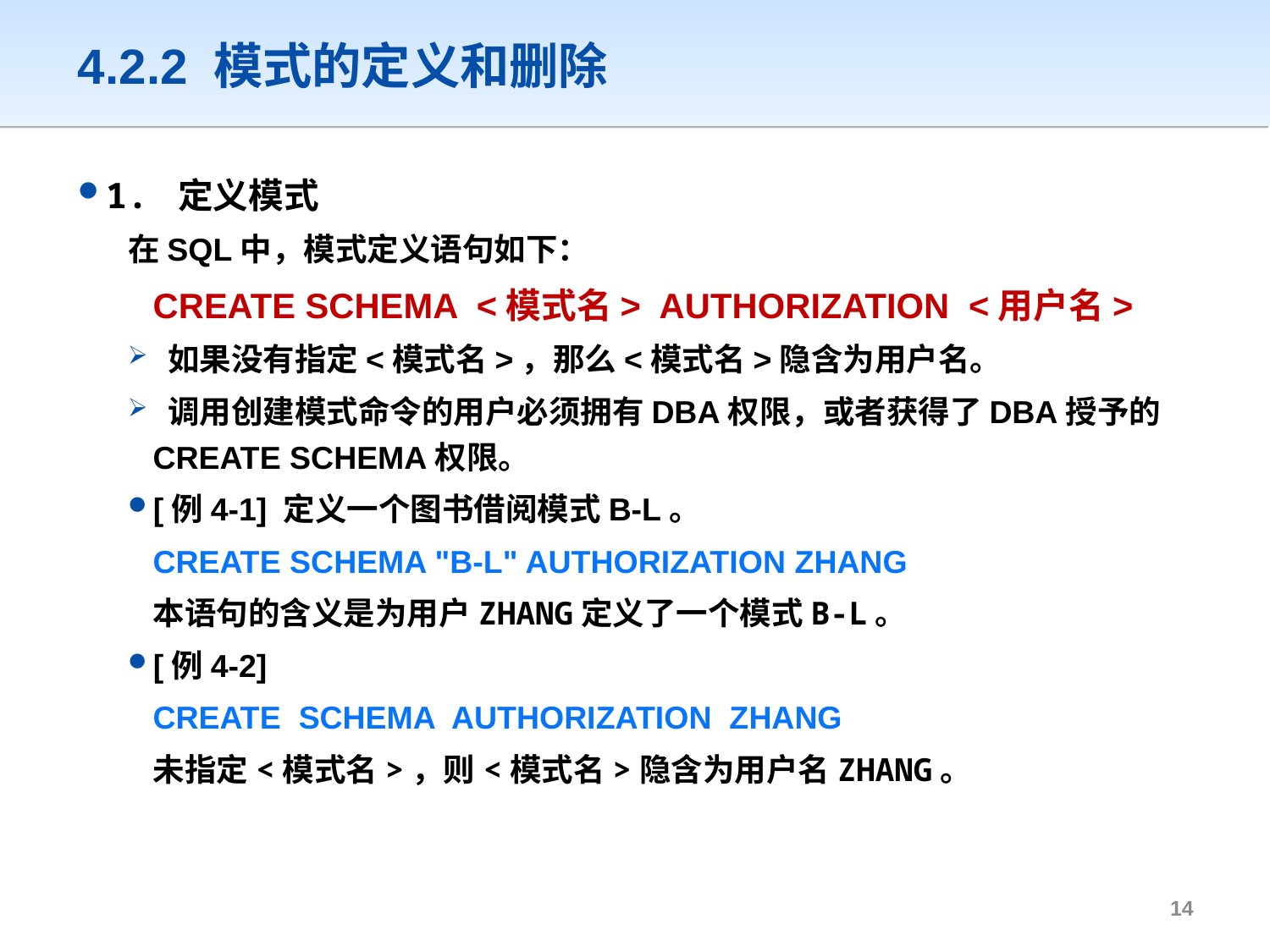

# 4.2.2 模式的定义和删除
1. 定义模式
在SQL中，模式定义语句如下：
	CREATE SCHEMA  <模式名>  AUTHORIZATION  <用户名>
 如果没有指定<模式名>，那么<模式名>隐含为用户名。
 调用创建模式命令的用户必须拥有DBA权限，或者获得了DBA授予的CREATE SCHEMA权限。
[例4-1] 定义一个图书借阅模式B-L。
	CREATE SCHEMA "B-L" AUTHORIZATION ZHANG
	本语句的含义是为用户ZHANG定义了一个模式B-L。
[例4-2]
	CREATE  SCHEMA  AUTHORIZATION  ZHANG
	未指定<模式名>，则<模式名>隐含为用户名ZHANG。

14